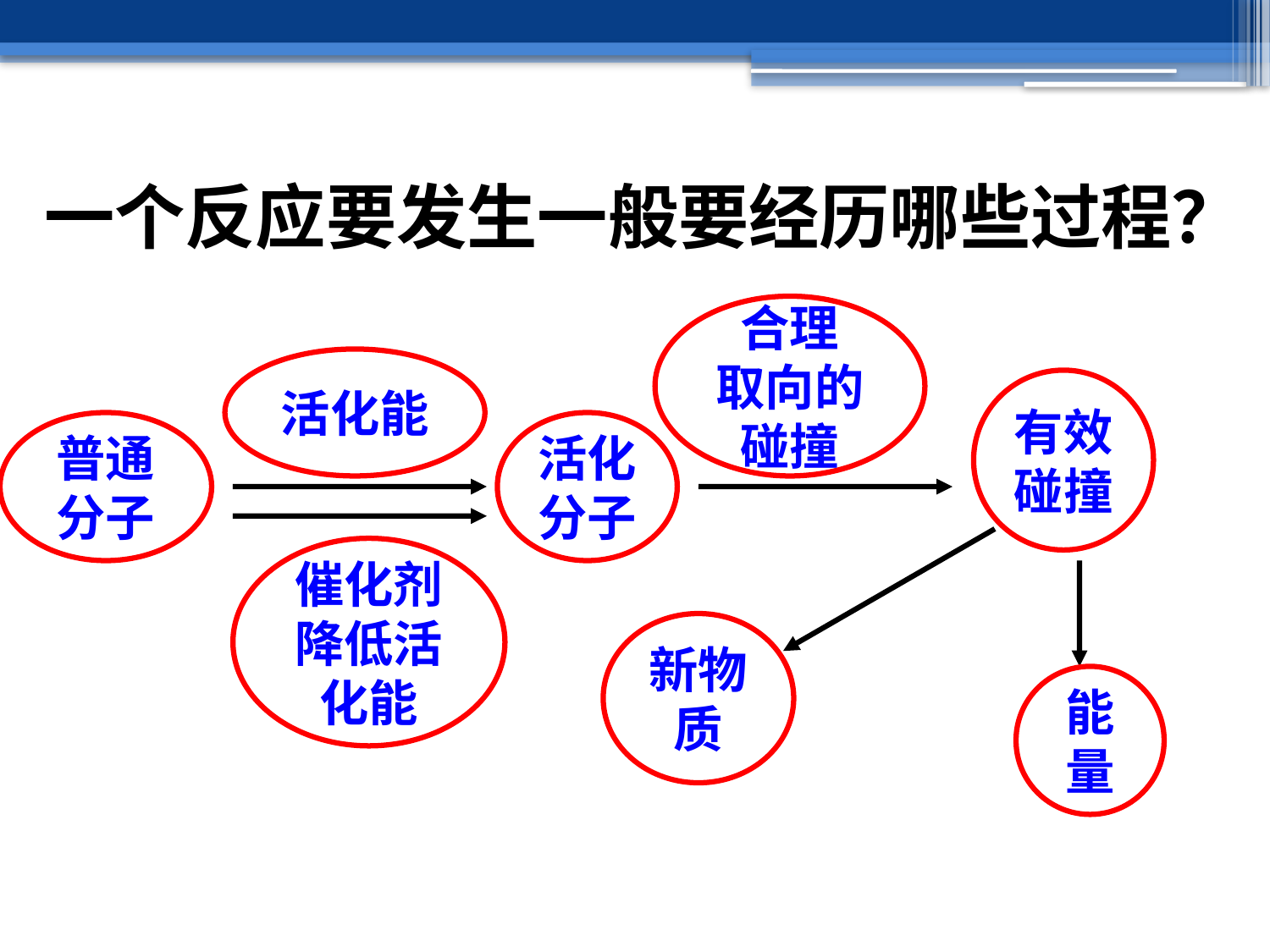

一个反应要发生一般要经历哪些过程？
合理
取向的
碰撞
活化能
有效
碰撞
普通
分子
活化
分子

新物质
催化剂降低活化能

能量